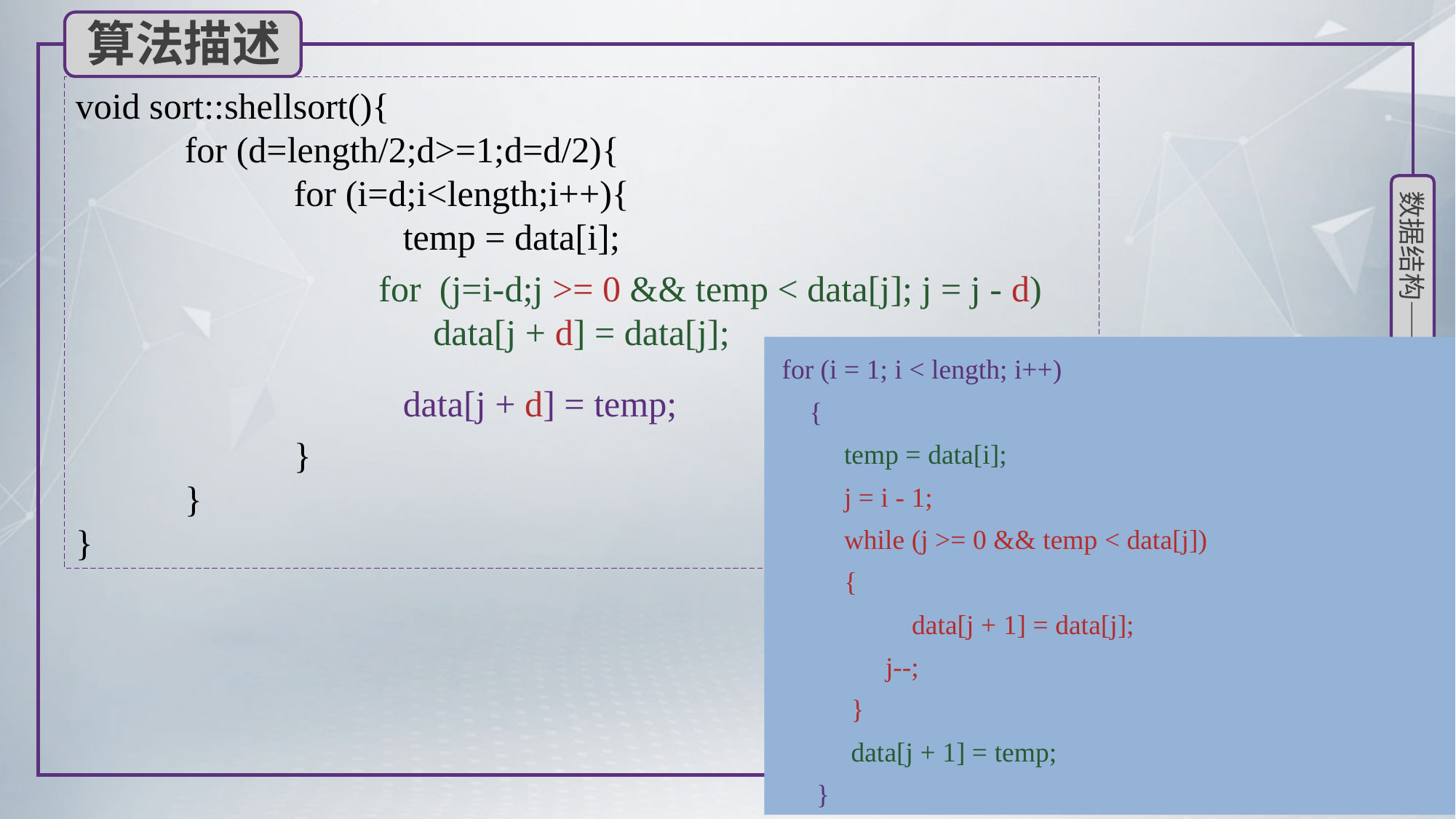

算法描述

void sort::shellsort(){
	for (d=length/2;d>=1;d=d/2){
		for (i=d;i<length;i++){
			temp = data[i];

		}
	}
}
for  (j=i-d;j >= 0 && temp < data[j]; j = j - d)
      data[j + d] = data[j];

 for (i = 1; i < length; i++)
     {
          temp = data[i];
          j = i - 1;
          while (j >= 0 && temp < data[j])
          {
	    data[j + 1] = data[j];
                j--;
           }
           data[j + 1] = temp;
      }
data[j + d] = temp;